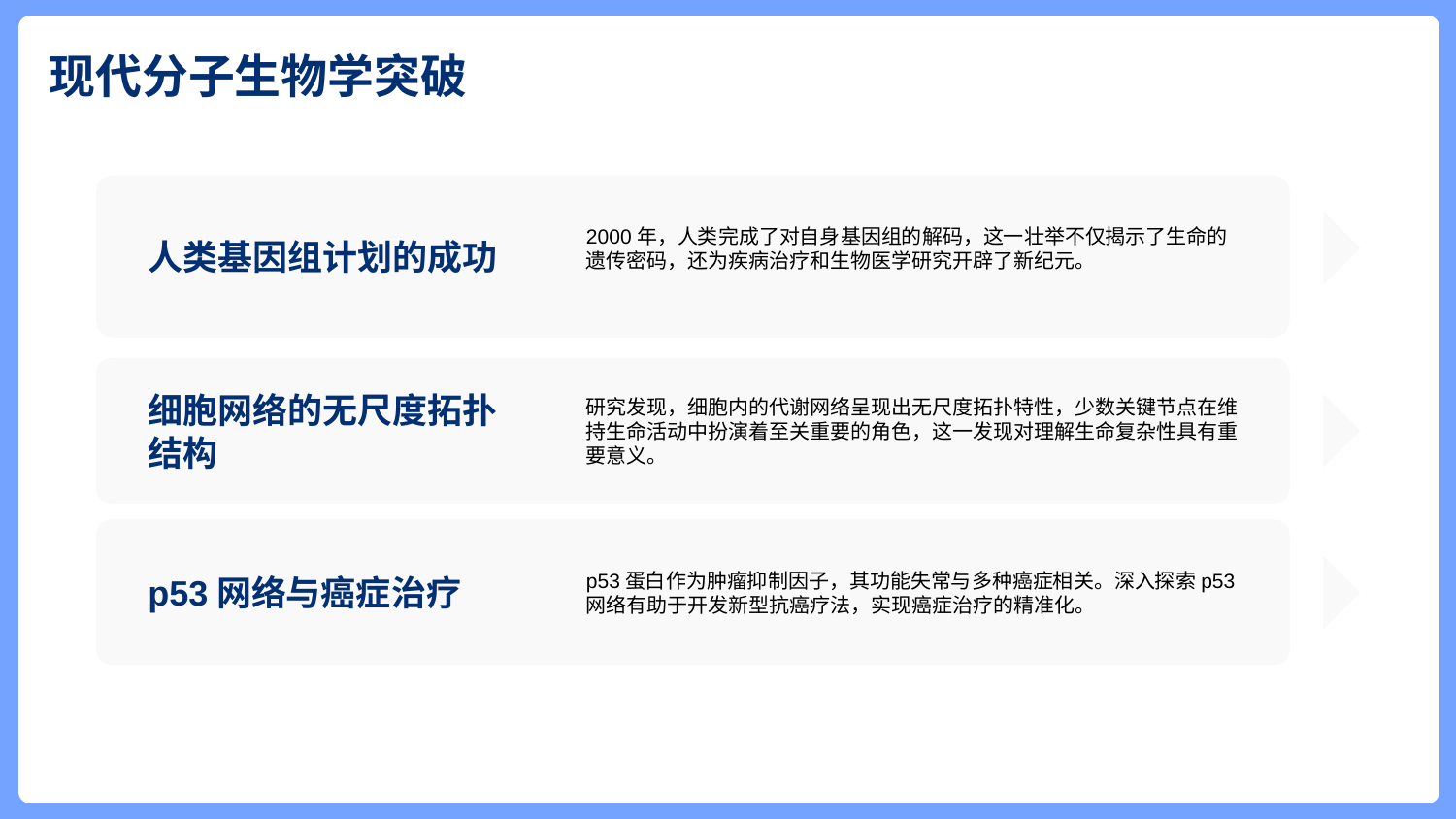

现代分子生物学突破

2000年，人类完成了对自身基因组的解码，这一壮举不仅揭示了生命的遗传密码，还为疾病治疗和生物医学研究开辟了新纪元。
人类基因组计划的成功

研究发现，细胞内的代谢网络呈现出无尺度拓扑特性，少数关键节点在维持生命活动中扮演着至关重要的角色，这一发现对理解生命复杂性具有重要意义。
细胞网络的无尺度拓扑结构

p53蛋白作为肿瘤抑制因子，其功能失常与多种癌症相关。深入探索p53网络有助于开发新型抗癌疗法，实现癌症治疗的精准化。
p53网络与癌症治疗